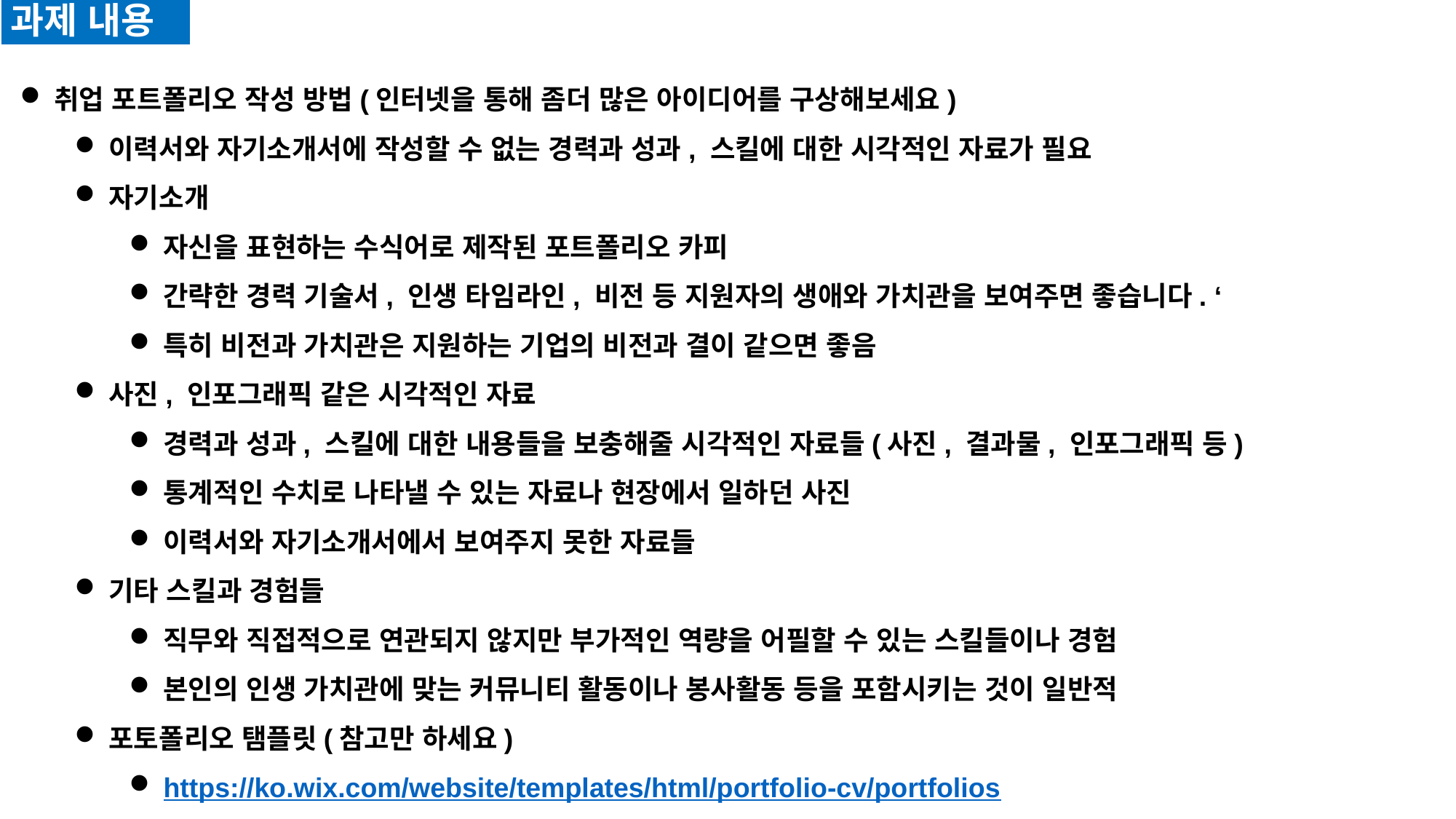

과제 내용
취업 포트폴리오 작성 방법(인터넷을 통해 좀더 많은 아이디어를 구상해보세요)
이력서와 자기소개서에 작성할 수 없는 경력과 성과, 스킬에 대한 시각적인 자료가 필요
자기소개
자신을 표현하는 수식어로 제작된 포트폴리오 카피
간략한 경력 기술서, 인생 타임라인, 비전 등 지원자의 생애와 가치관을 보여주면 좋습니다. ‘
특히 비전과 가치관은 지원하는 기업의 비전과 결이 같으면 좋음
사진, 인포그래픽 같은 시각적인 자료
경력과 성과, 스킬에 대한 내용들을 보충해줄 시각적인 자료들(사진, 결과물, 인포그래픽 등)
통계적인 수치로 나타낼 수 있는 자료나 현장에서 일하던 사진
이력서와 자기소개서에서 보여주지 못한 자료들
기타 스킬과 경험들
직무와 직접적으로 연관되지 않지만 부가적인 역량을 어필할 수 있는 스킬들이나 경험
본인의 인생 가치관에 맞는 커뮤니티 활동이나 봉사활동 등을 포함시키는 것이 일반적
포토폴리오 탬플릿(참고만 하세요)
https://ko.wix.com/website/templates/html/portfolio-cv/portfolios